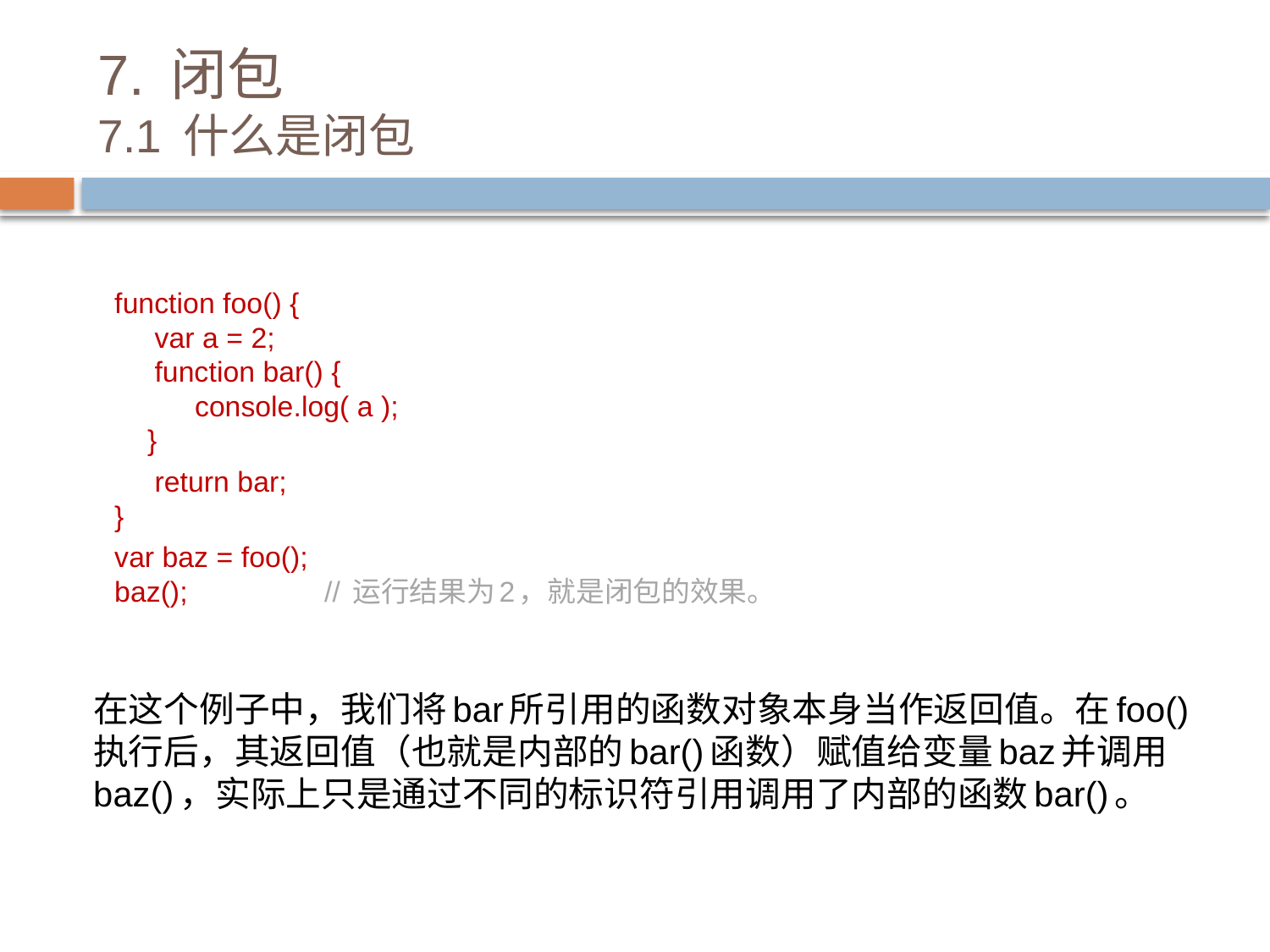

# 7. 闭包 7.1 什么是闭包
function foo() {
     var a = 2;
     function bar() {
          console.log( a );
      }
     return bar;
}
var baz = foo();
baz();                 // 运行结果为2，就是闭包的效果。
在这个例子中，我们将bar所引用的函数对象本身当作返回值。在foo()执行后，其返回值（也就是内部的bar()函数）赋值给变量baz并调用baz()，实际上只是通过不同的标识符引用调用了内部的函数bar()。